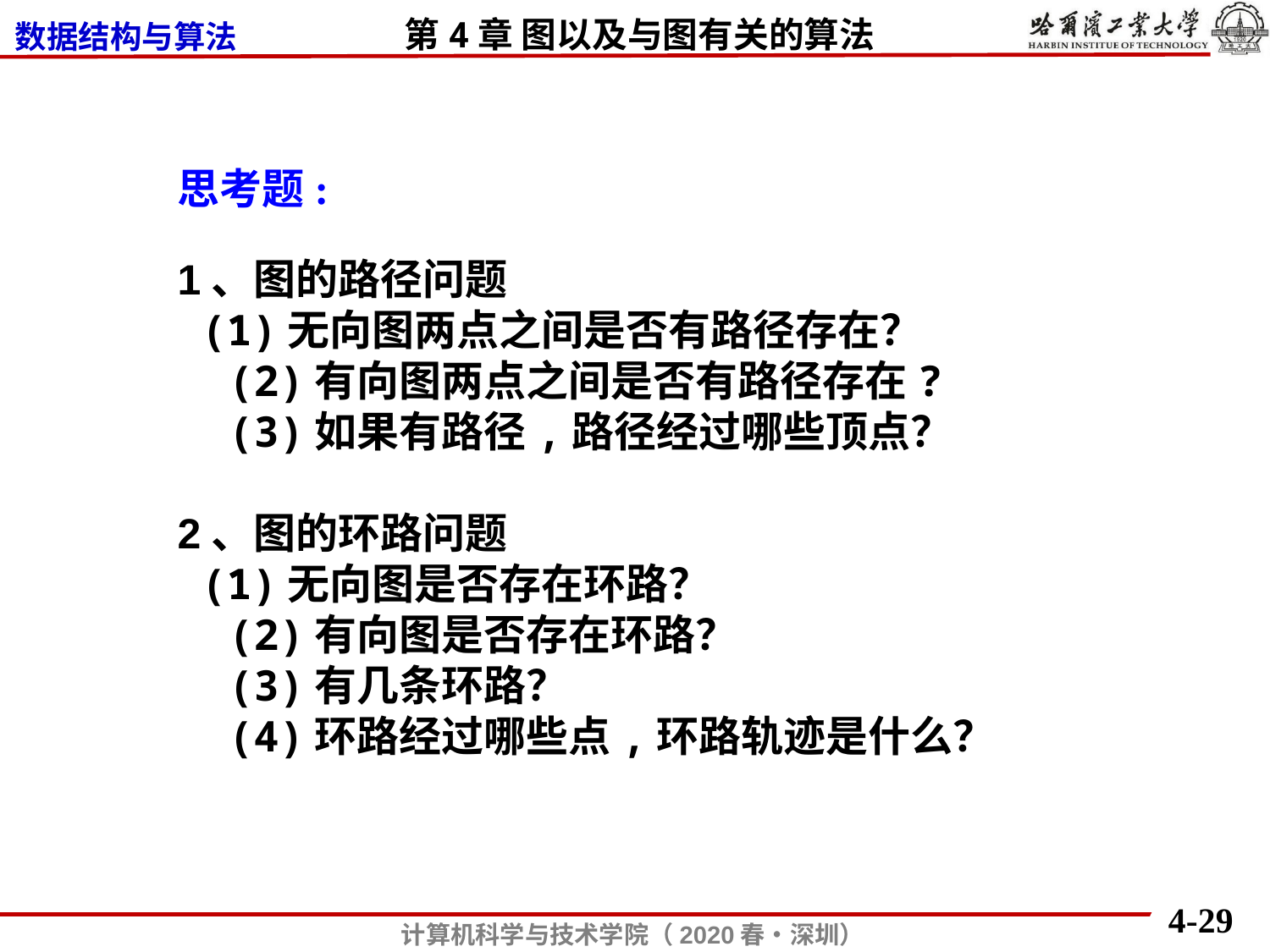

思考题:
1、图的路径问题
  (1)无向图两点之间是否有路径存在？
  (2)有向图两点之间是否有路径存在?
  (3)如果有路径,路径经过哪些顶点？

2、图的环路问题
  (1)无向图是否存在环路？
  (2)有向图是否存在环路？
  (3)有几条环路？
  (4)环路经过哪些点,环路轨迹是什么？